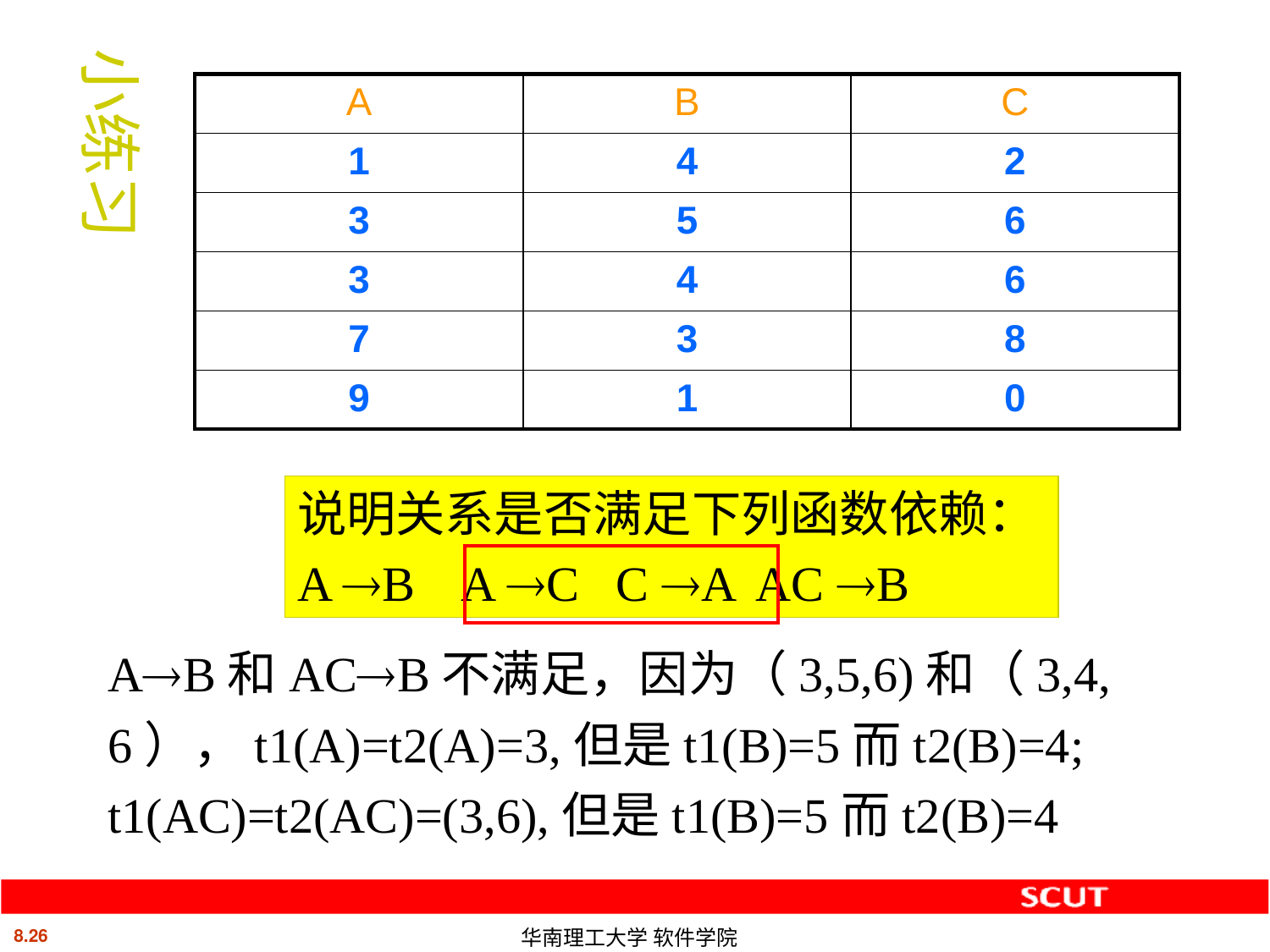

小练习
| A | B | C |
| --- | --- | --- |
| 1 | 4 | 2 |
| 3 | 5 | 6 |
| 3 | 4 | 6 |
| 7 | 3 | 8 |
| 9 | 1 | 0 |
说明关系是否满足下列函数依赖：
A →B    A →C   C →A  AC →B

A→B和AC→B不满足，因为（3,5,6)和（3,4,6），t1(A)=t2(A)=3,但是t1(B)=5而t2(B)=4; t1(AC)=t2(AC)=(3,6),但是t1(B)=5而t2(B)=4